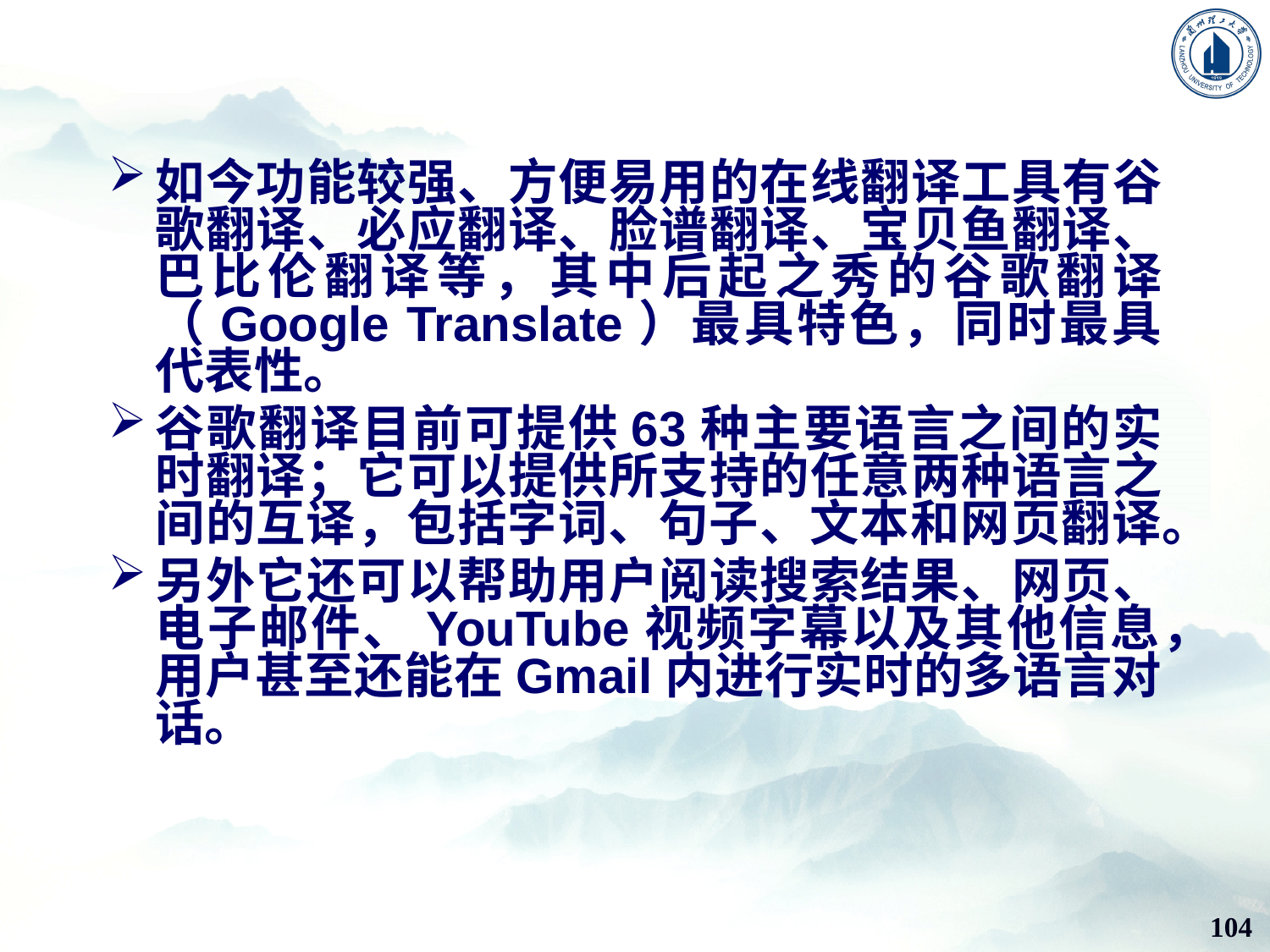

如今功能较强、方便易用的在线翻译工具有谷歌翻译、必应翻译、脸谱翻译、宝贝鱼翻译、巴比伦翻译等，其中后起之秀的谷歌翻译（Google Translate）最具特色，同时最具代表性。
谷歌翻译目前可提供63种主要语言之间的实时翻译；它可以提供所支持的任意两种语言之间的互译，包括字词、句子、文本和网页翻译。
另外它还可以帮助用户阅读搜索结果、网页、电子邮件、YouTube视频字幕以及其他信息，用户甚至还能在Gmail内进行实时的多语言对话。
104